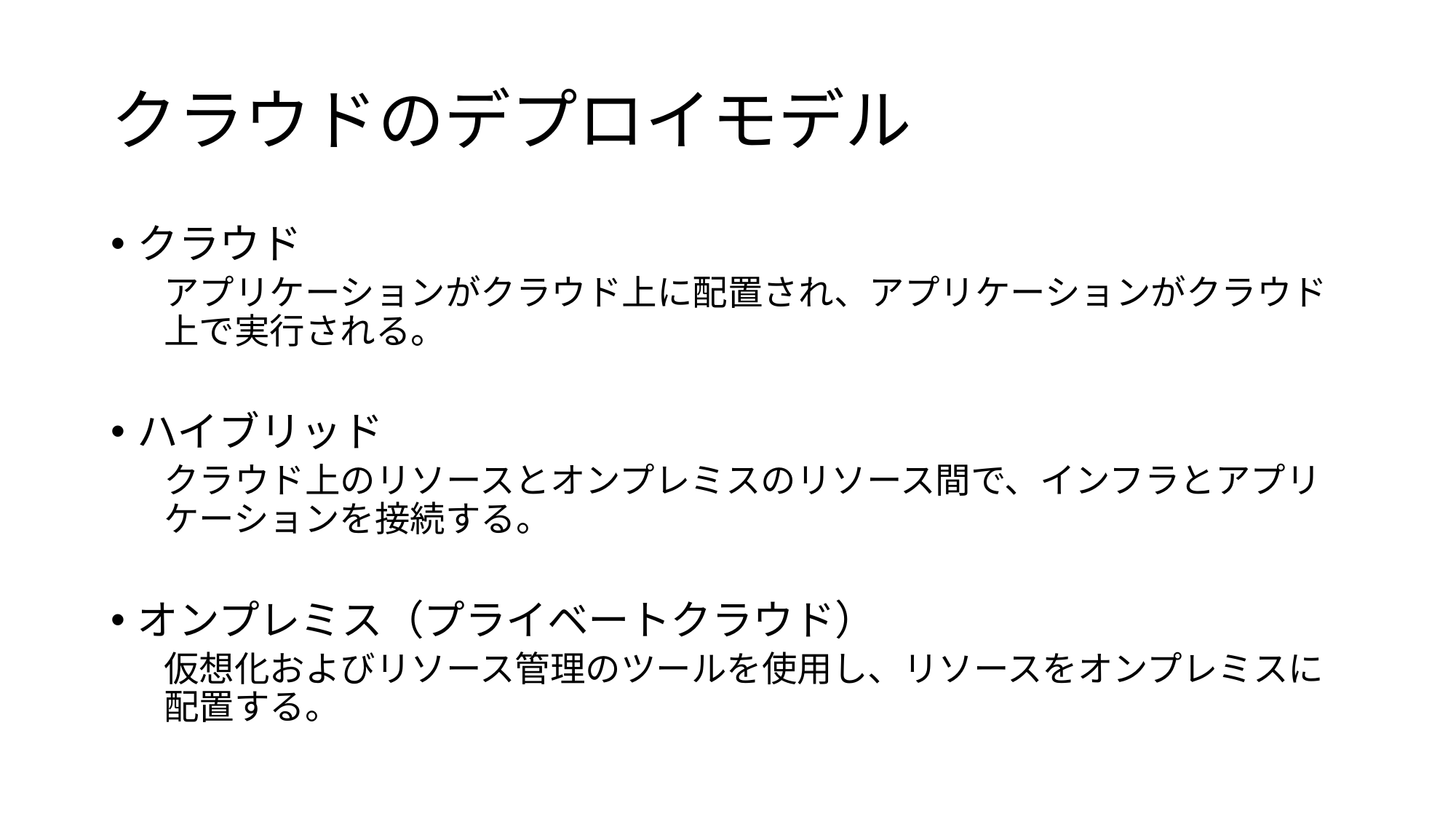

# クラウドのデプロイモデル
クラウド
アプリケーションがクラウド上に配置され、アプリケーションがクラウド上で実行される。

ハイブリッド
クラウド上のリソースとオンプレミスのリソース間で、インフラとアプリケーションを接続する。

オンプレミス（プライベートクラウド）
仮想化およびリソース管理のツールを使用し、リソースをオンプレミスに配置する。